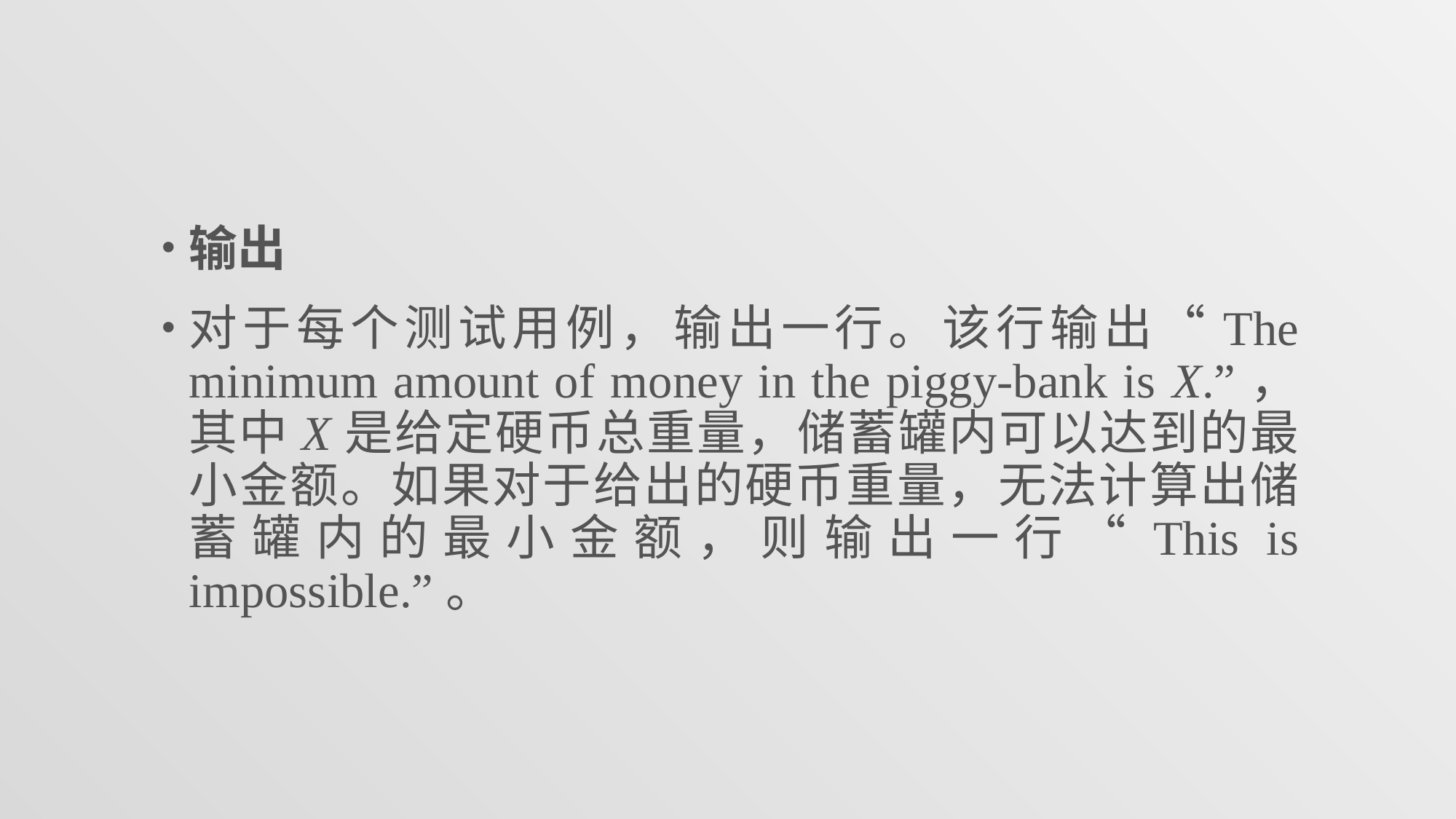

#
输出
对于每个测试用例，输出一行。该行输出“The minimum amount of money in the piggy-bank is X.”，其中X是给定硬币总重量，储蓄罐内可以达到的最小金额。如果对于给出的硬币重量，无法计算出储蓄罐内的最小金额，则输出一行“This is impossible.”。